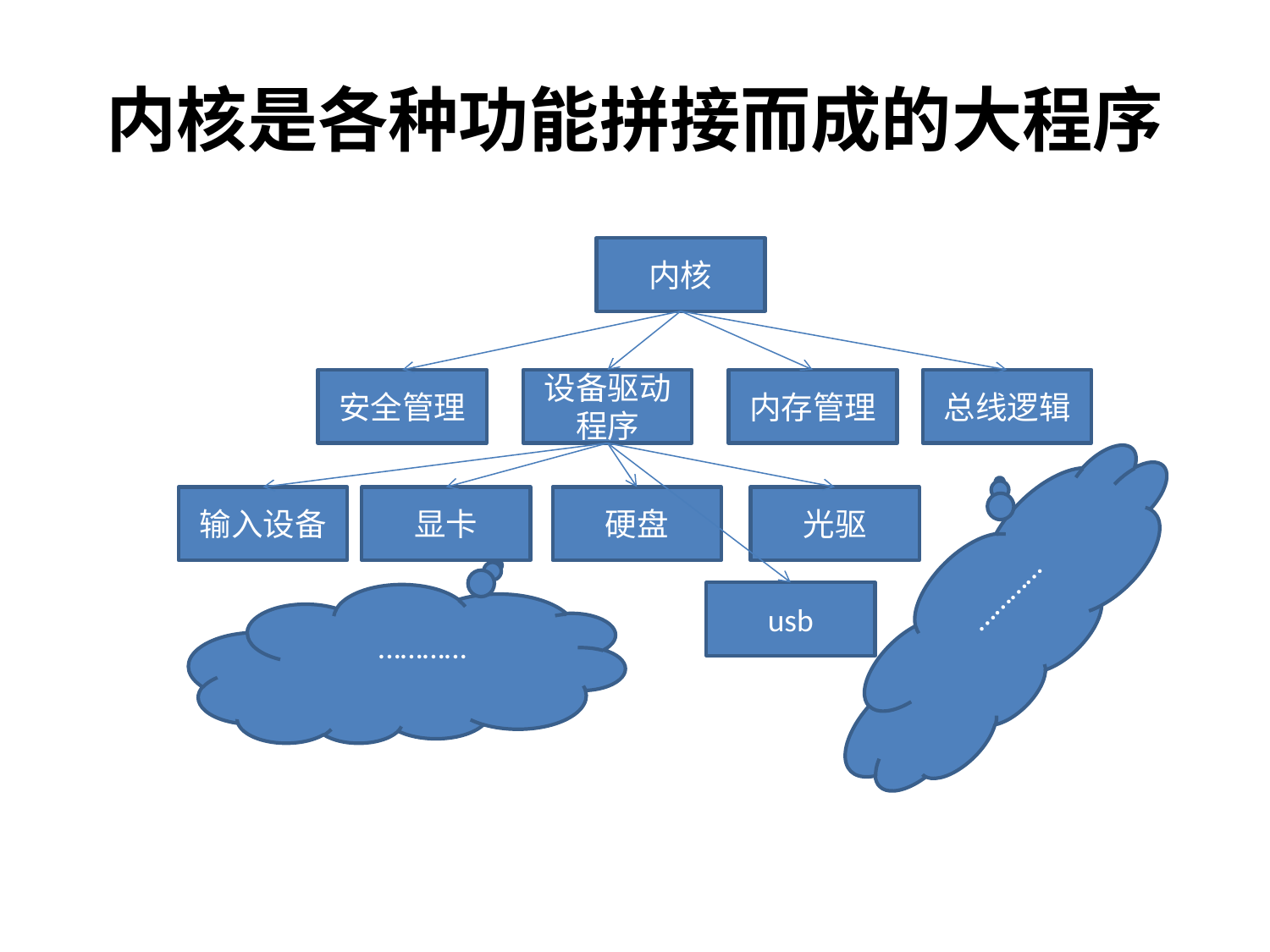

# 内核是各种功能拼接而成的大程序
内核
安全管理
设备驱动程序
内存管理
总线逻辑
输入设备
显卡
硬盘
光驱
usb
…………
…………